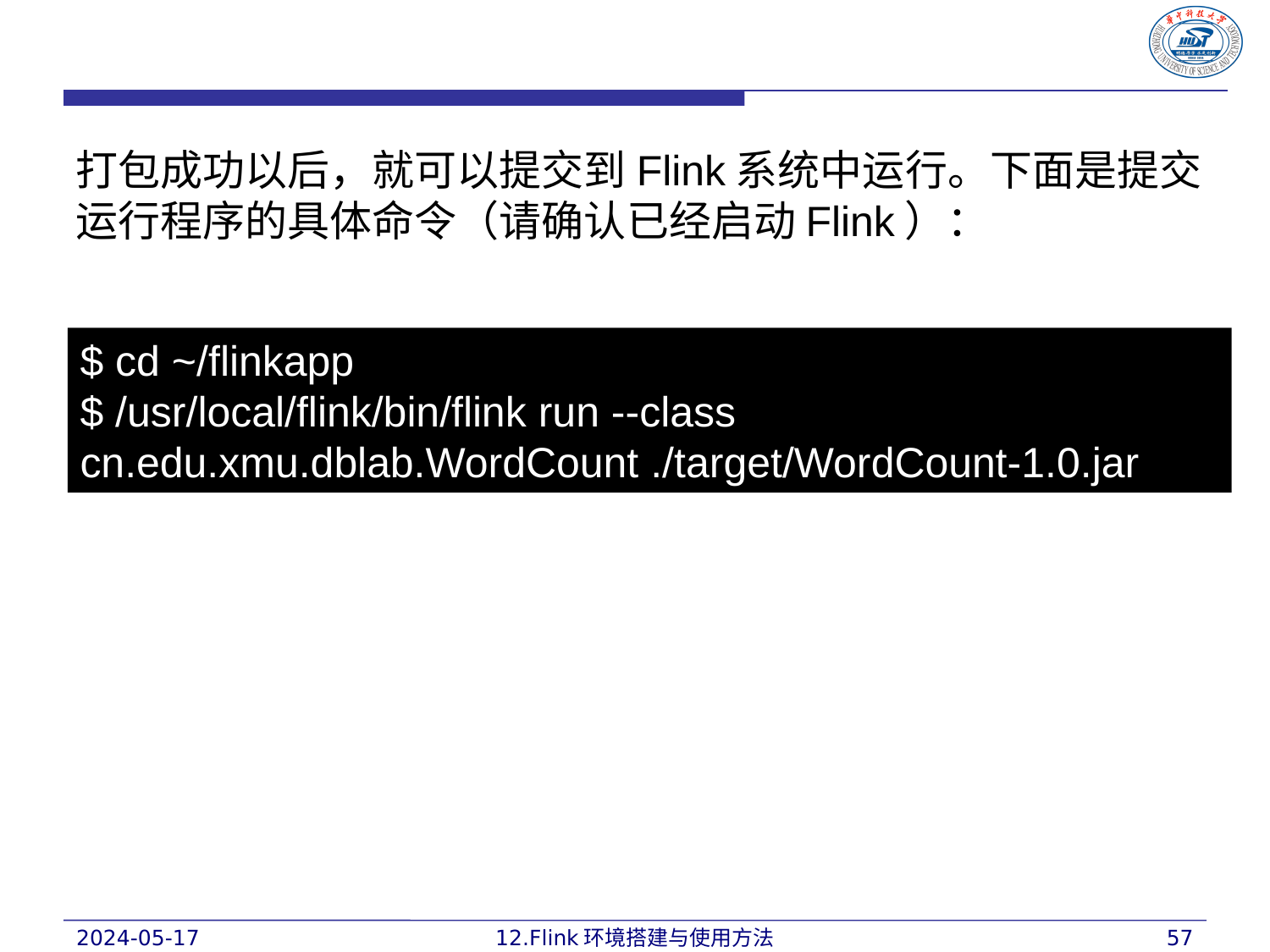

打包成功以后，就可以提交到Flink系统中运行。下面是提交运行程序的具体命令（请确认已经启动Flink）：
$ cd ~/flinkapp
$ /usr/local/flink/bin/flink run --class cn.edu.xmu.dblab.WordCount ./target/WordCount-1.0.jar
2024-05-17
12.Flink环境搭建与使用方法
57